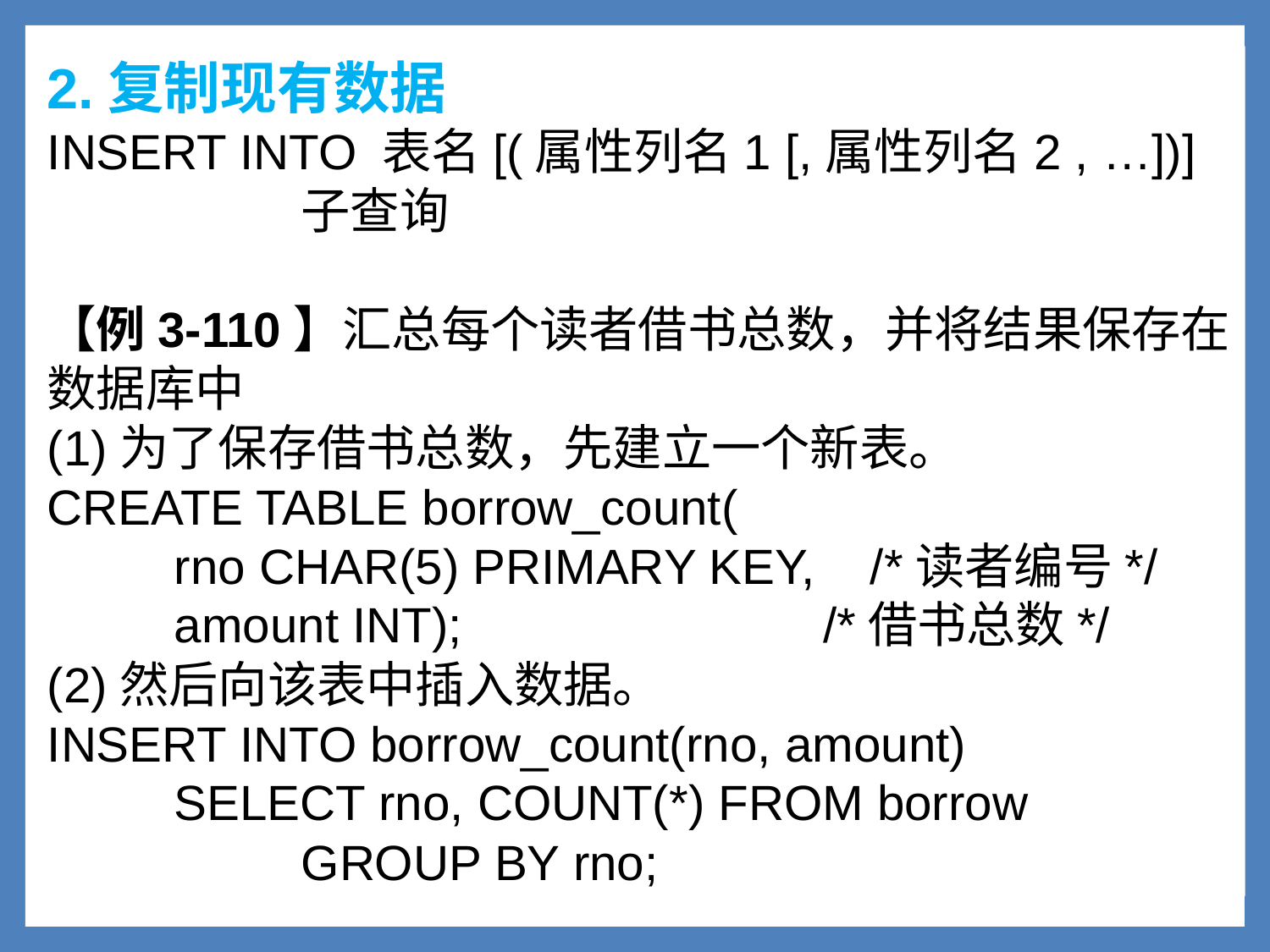

2.复制现有数据
INSERT INTO 表名[(属性列名1 [,属性列名2 , …])]
		子查询

【例3-110】汇总每个读者借书总数，并将结果保存在数据库中
(1)为了保存借书总数，先建立一个新表。
CREATE TABLE borrow_count(
	rno CHAR(5) PRIMARY KEY,    /*读者编号*/
	amount INT);			 /*借书总数*/
(2)然后向该表中插入数据。
INSERT INTO borrow_count(rno, amount)
	SELECT rno, COUNT(*) FROM borrow
		GROUP BY rno;

1